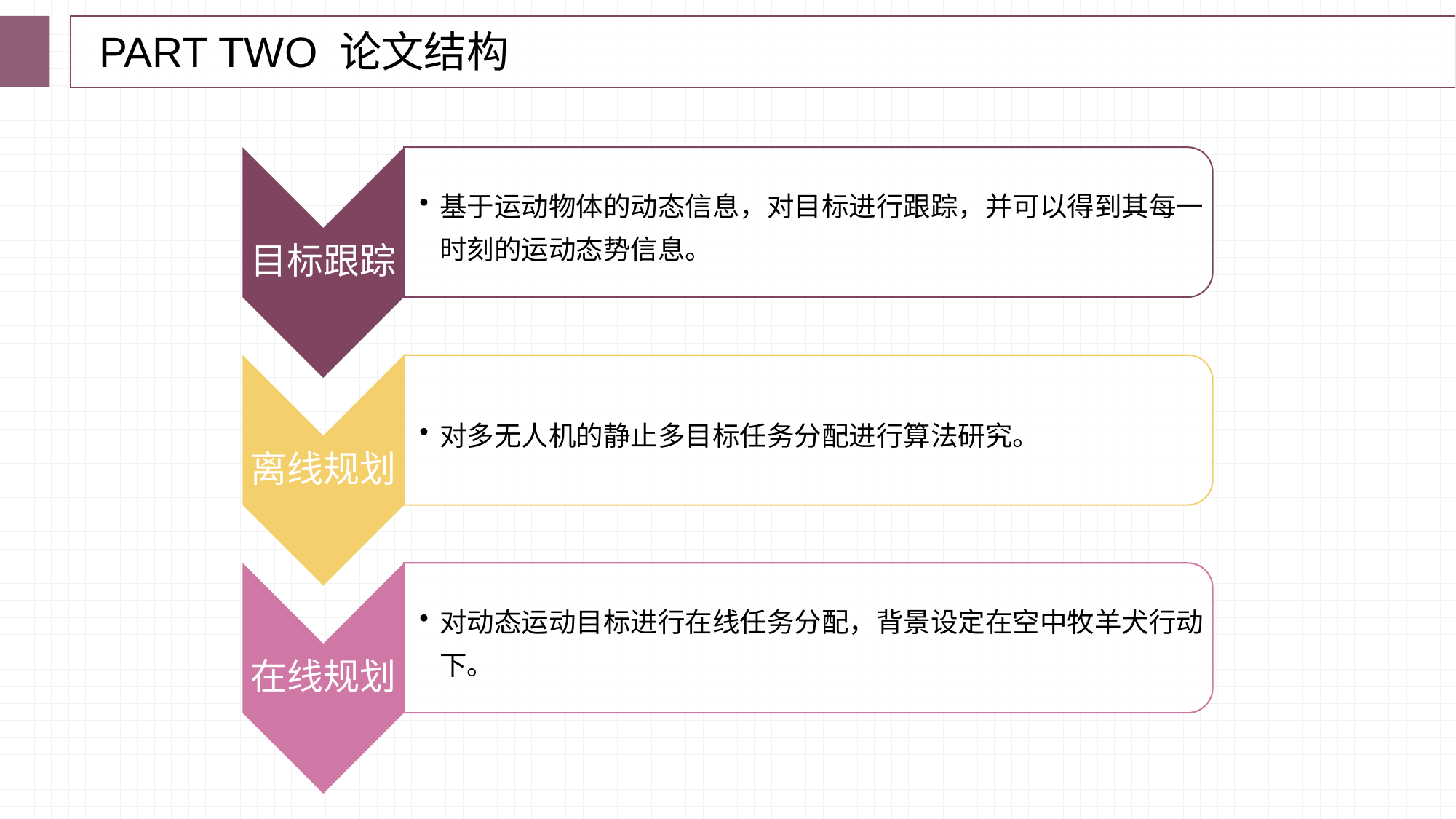

PART TWO 论文结构
目标跟踪
基于运动物体的动态信息，对目标进行跟踪，并可以得到其每一时刻的运动态势信息。
离线规划
对多无人机的静止多目标任务分配进行算法研究。
在线规划
对动态运动目标进行在线任务分配，背景设定在空中牧羊犬行动下。